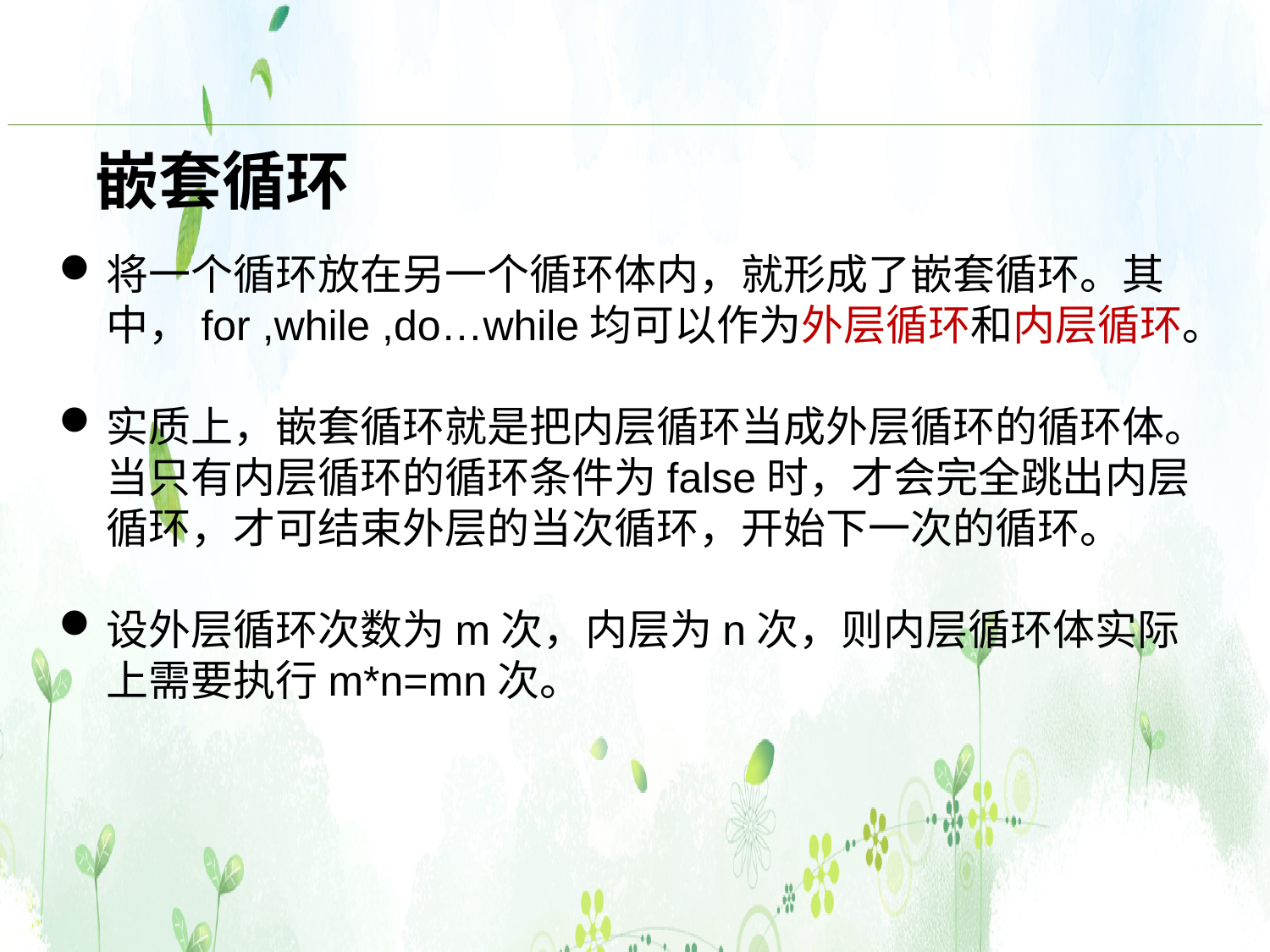

嵌套循环
将一个循环放在另一个循环体内，就形成了嵌套循环。其中，for ,while ,do…while均可以作为外层循环和内层循环。

实质上，嵌套循环就是把内层循环当成外层循环的循环体。当只有内层循环的循环条件为false时，才会完全跳出内层循环，才可结束外层的当次循环，开始下一次的循环。

设外层循环次数为m次，内层为n次，则内层循环体实际上需要执行m*n=mn次。